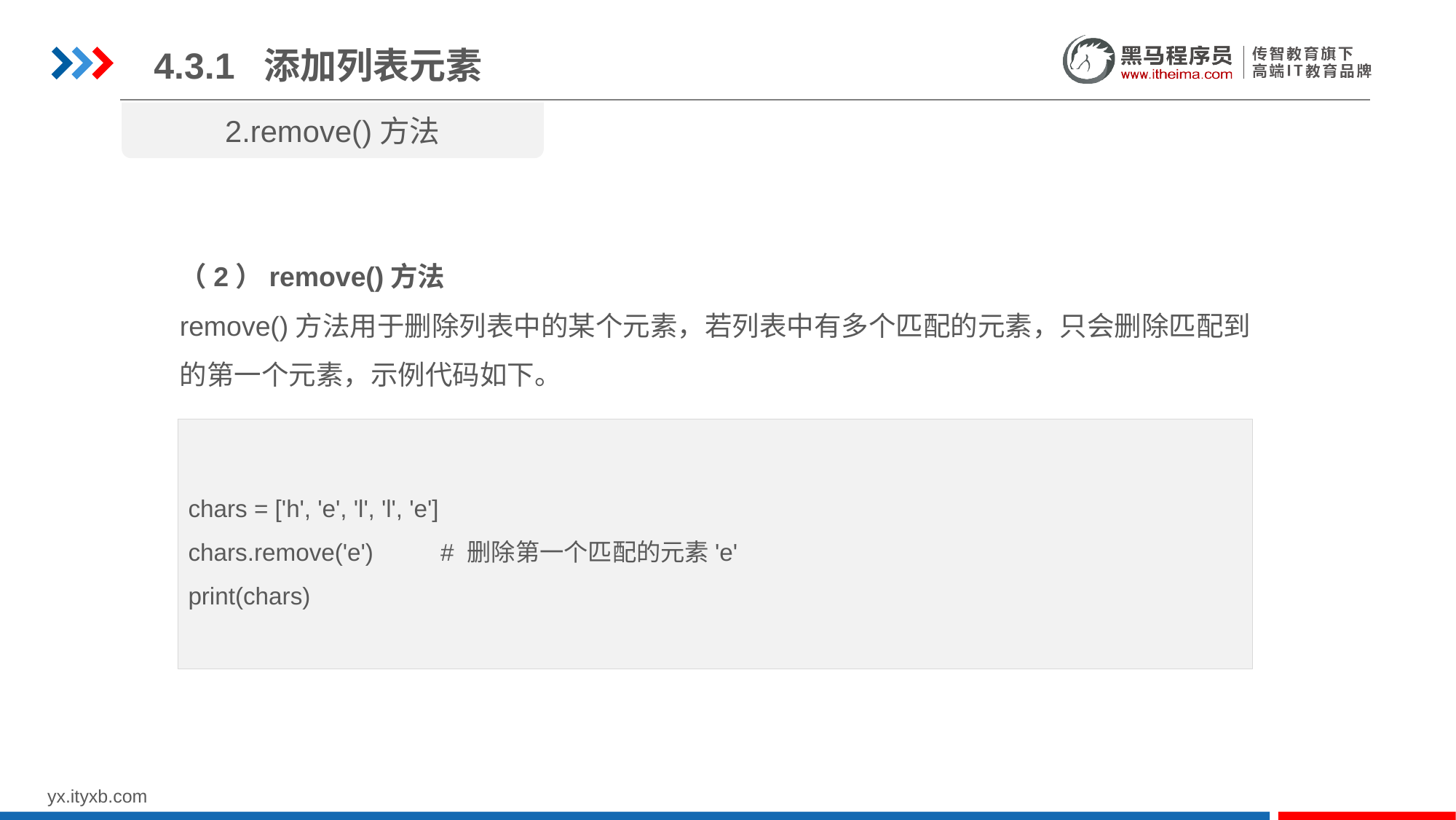

4.3.1  添加列表元素

2.remove()方法
（2）remove()方法
remove()方法用于删除列表中的某个元素，若列表中有多个匹配的元素，只会删除匹配到的第一个元素，示例代码如下。
chars = ['h', 'e', 'l', 'l', 'e']
chars.remove('e')          # 删除第一个匹配的元素'e'
print(chars)